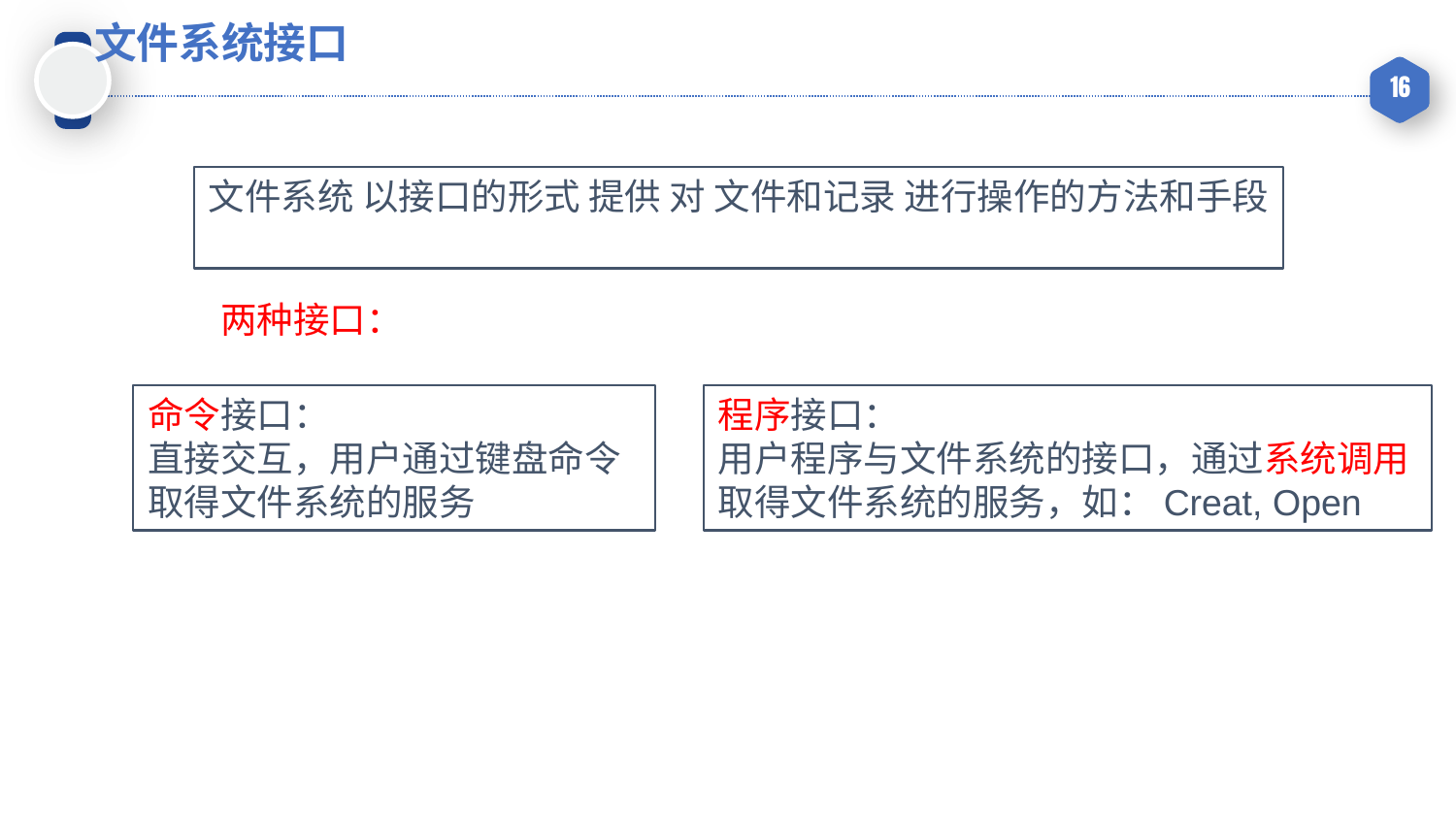

文件系统接口
文件系统 以接口的形式 提供 对 文件和记录 进行操作的方法和手段

两种接口：
命令接口：
直接交互，用户通过键盘命令取得文件系统的服务
程序接口：
用户程序与文件系统的接口，通过系统调用取得文件系统的服务，如：Creat, Open